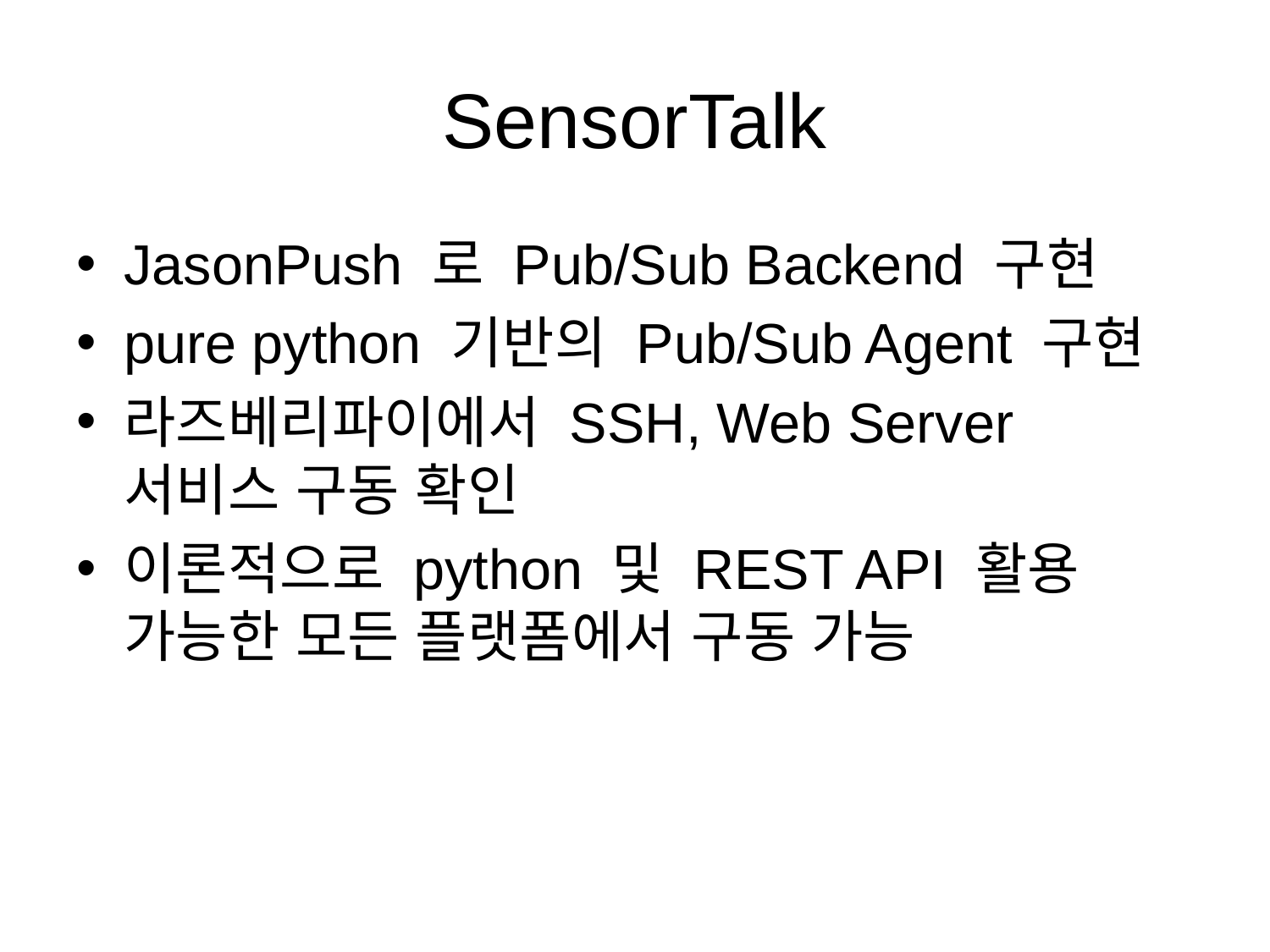

# SensorTalk
JasonPush 로 Pub/Sub Backend 구현
pure python 기반의 Pub/Sub Agent 구현
라즈베리파이에서 SSH, Web Server 서비스 구동 확인
이론적으로 python 및 REST API 활용 가능한 모든 플랫폼에서 구동 가능